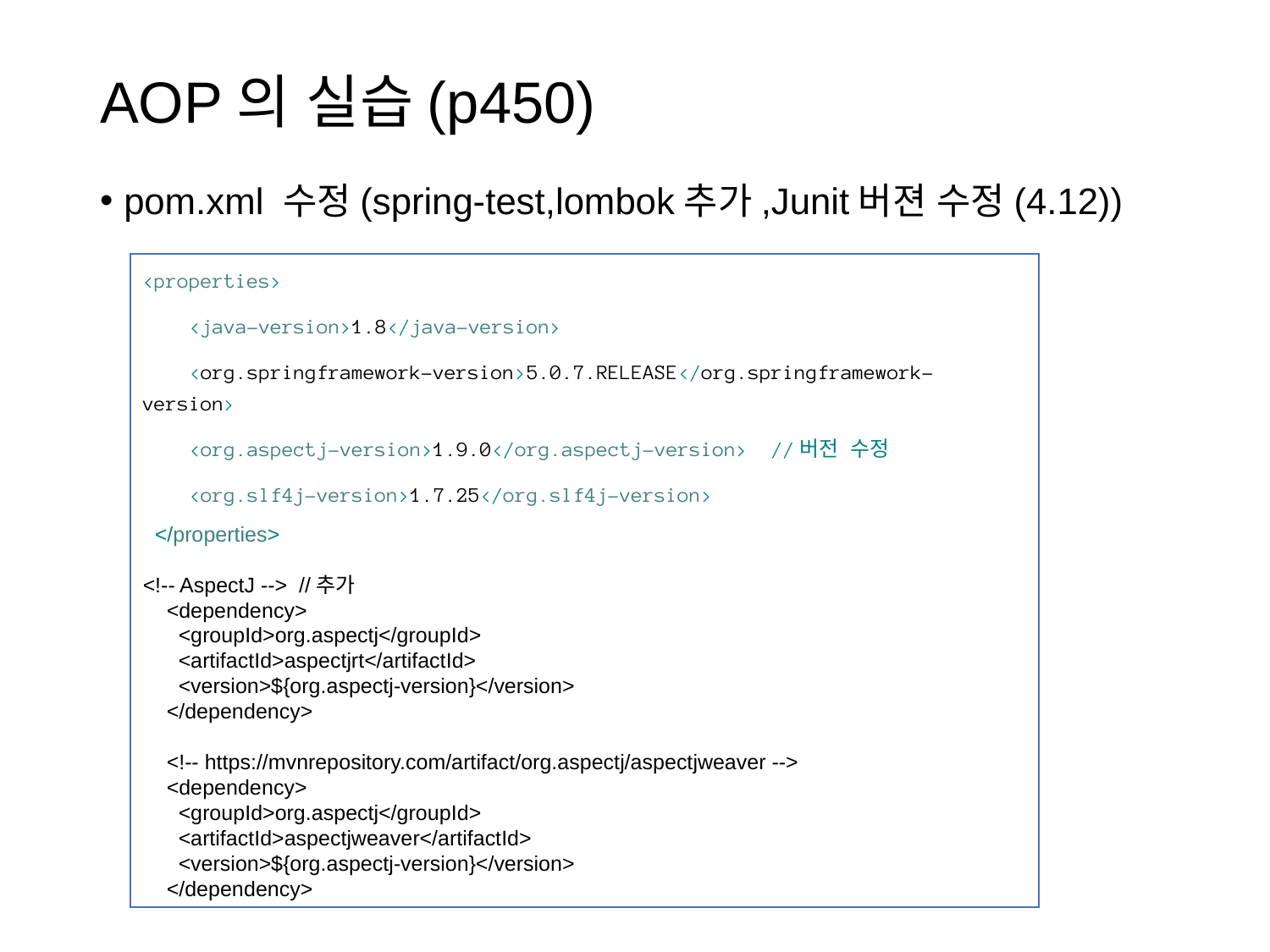

# AOP의 실습(p450)
pom.xml 수정(spring-test,lombok추가,Junit버젼 수정(4.12))
<properties>
    <java-version>1.8</java-version>
    <org.springframework-version>5.0.7.RELEASE</org.springframework-version>
    <org.aspectj-version>1.9.0</org.aspectj-version>  //버전 수정
    <org.slf4j-version>1.7.25</org.slf4j-version>
  </properties>

<!-- AspectJ -->  //추가
    <dependency>
      <groupId>org.aspectj</groupId>
      <artifactId>aspectjrt</artifactId>
      <version>${org.aspectj-version}</version>
    </dependency>

    <!-- https://mvnrepository.com/artifact/org.aspectj/aspectjweaver -->
    <dependency>
      <groupId>org.aspectj</groupId>
      <artifactId>aspectjweaver</artifactId>
      <version>${org.aspectj-version}</version>
    </dependency>